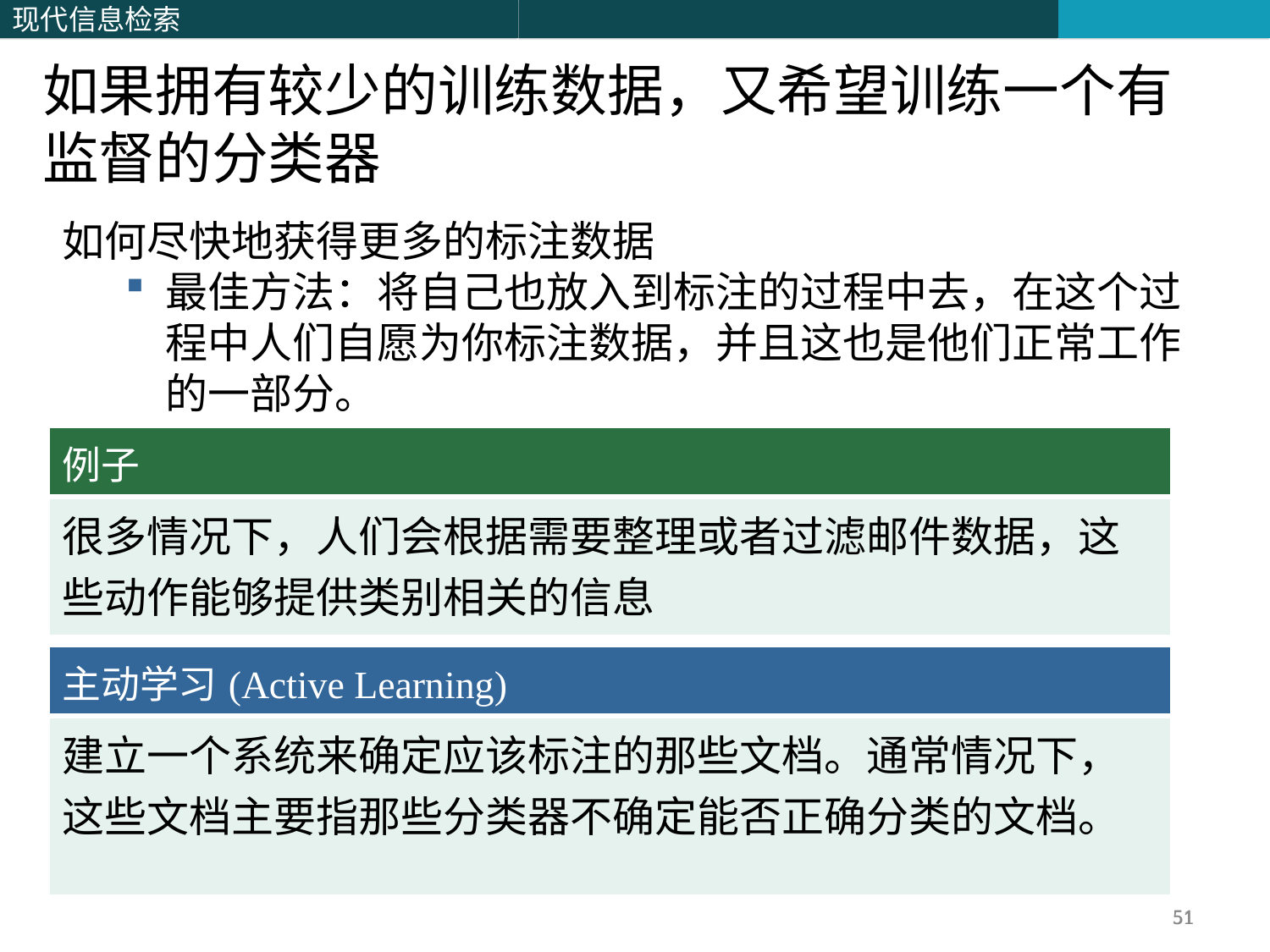

如果拥有较少的训练数据，又希望训练一个有监督的分类器
如何尽快地获得更多的标注数据
最佳方法：将自己也放入到标注的过程中去，在这个过程中人们自愿为你标注数据，并且这也是他们正常工作的一部分。
| 例子 |
| --- |
| 很多情况下，人们会根据需要整理或者过滤邮件数据，这些动作能够提供类别相关的信息 |
| 主动学习(Active Learning) |
| --- |
| 建立一个系统来确定应该标注的那些文档。通常情况下，这些文档主要指那些分类器不确定能否正确分类的文档。 |
51
51